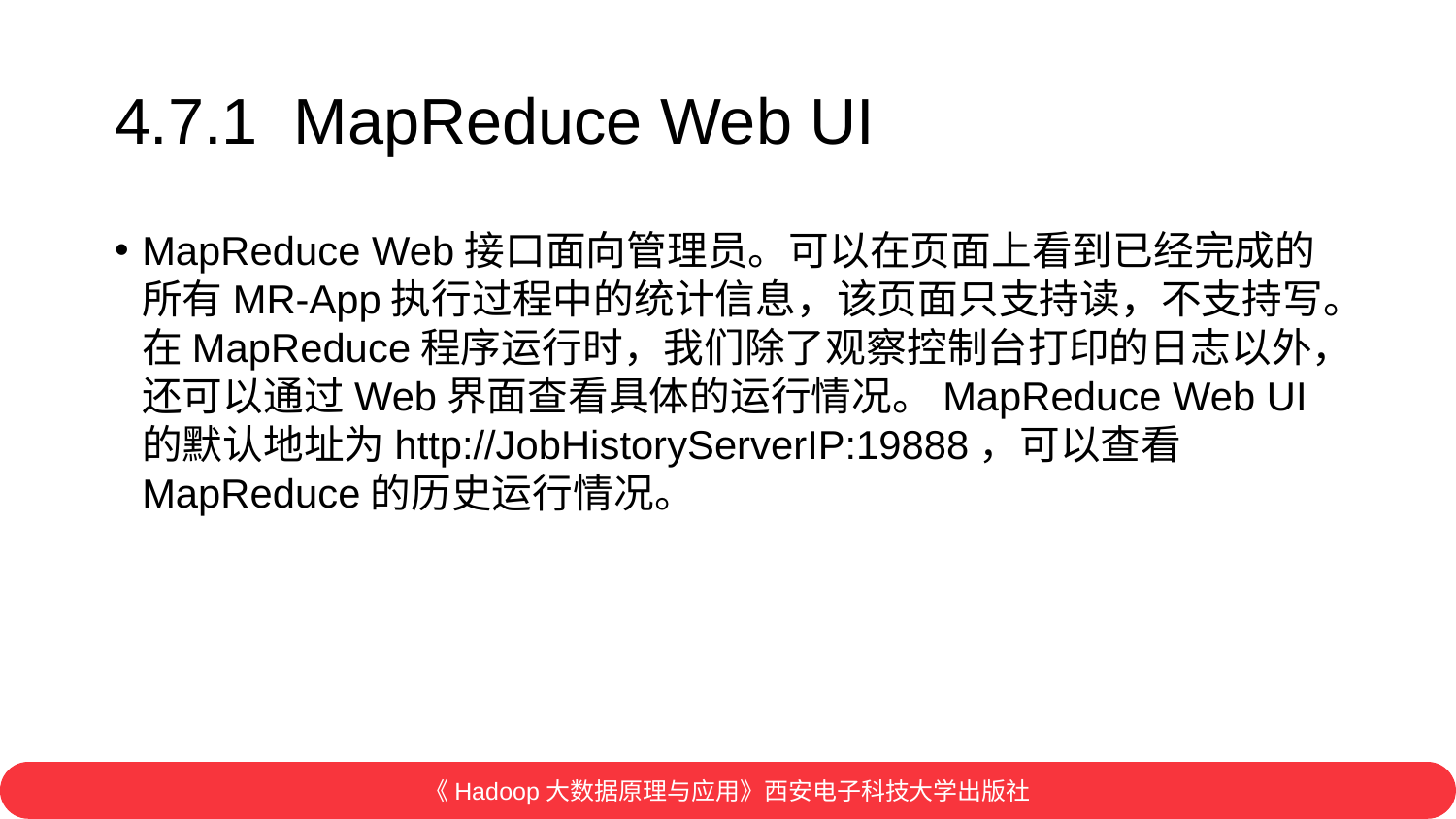

# 4.7.1  MapReduce Web UI
MapReduce Web接口面向管理员。可以在页面上看到已经完成的所有MR-App执行过程中的统计信息，该页面只支持读，不支持写。在MapReduce程序运行时，我们除了观察控制台打印的日志以外，还可以通过Web界面查看具体的运行情况。MapReduce Web UI的默认地址为http://JobHistoryServerIP:19888，可以查看MapReduce的历史运行情况。